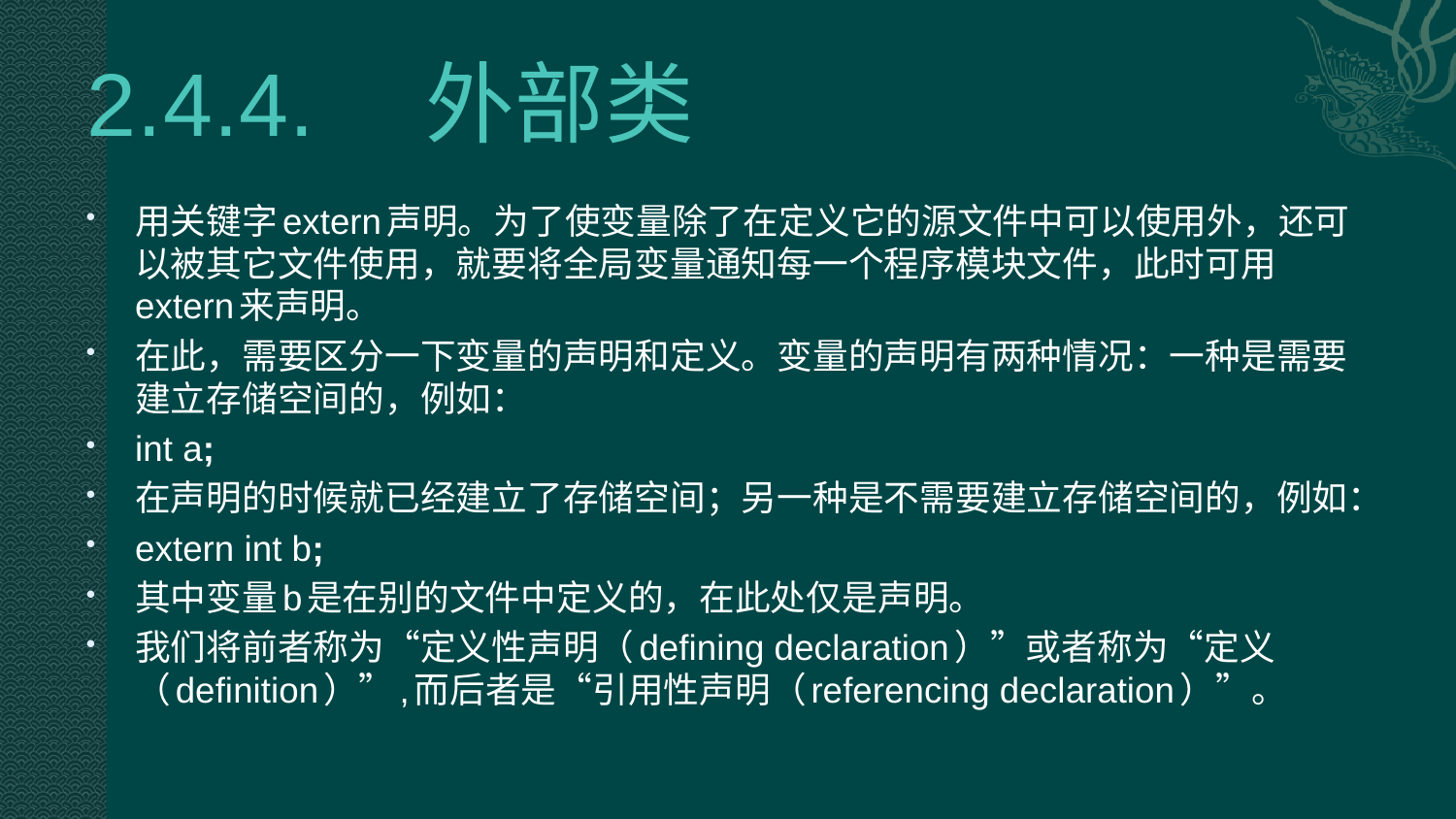

# 2.4.4.	 外部类
用关键字extern声明。为了使变量除了在定义它的源文件中可以使用外，还可以被其它文件使用，就要将全局变量通知每一个程序模块文件，此时可用extern来声明。
在此，需要区分一下变量的声明和定义。变量的声明有两种情况：一种是需要建立存储空间的，例如：
int a;
在声明的时候就已经建立了存储空间；另一种是不需要建立存储空间的，例如：
extern int b;
其中变量b是在别的文件中定义的，在此处仅是声明。
我们将前者称为“定义性声明（defining declaration）”或者称为“定义（definition）”,而后者是“引用性声明（referencing declaration）”。